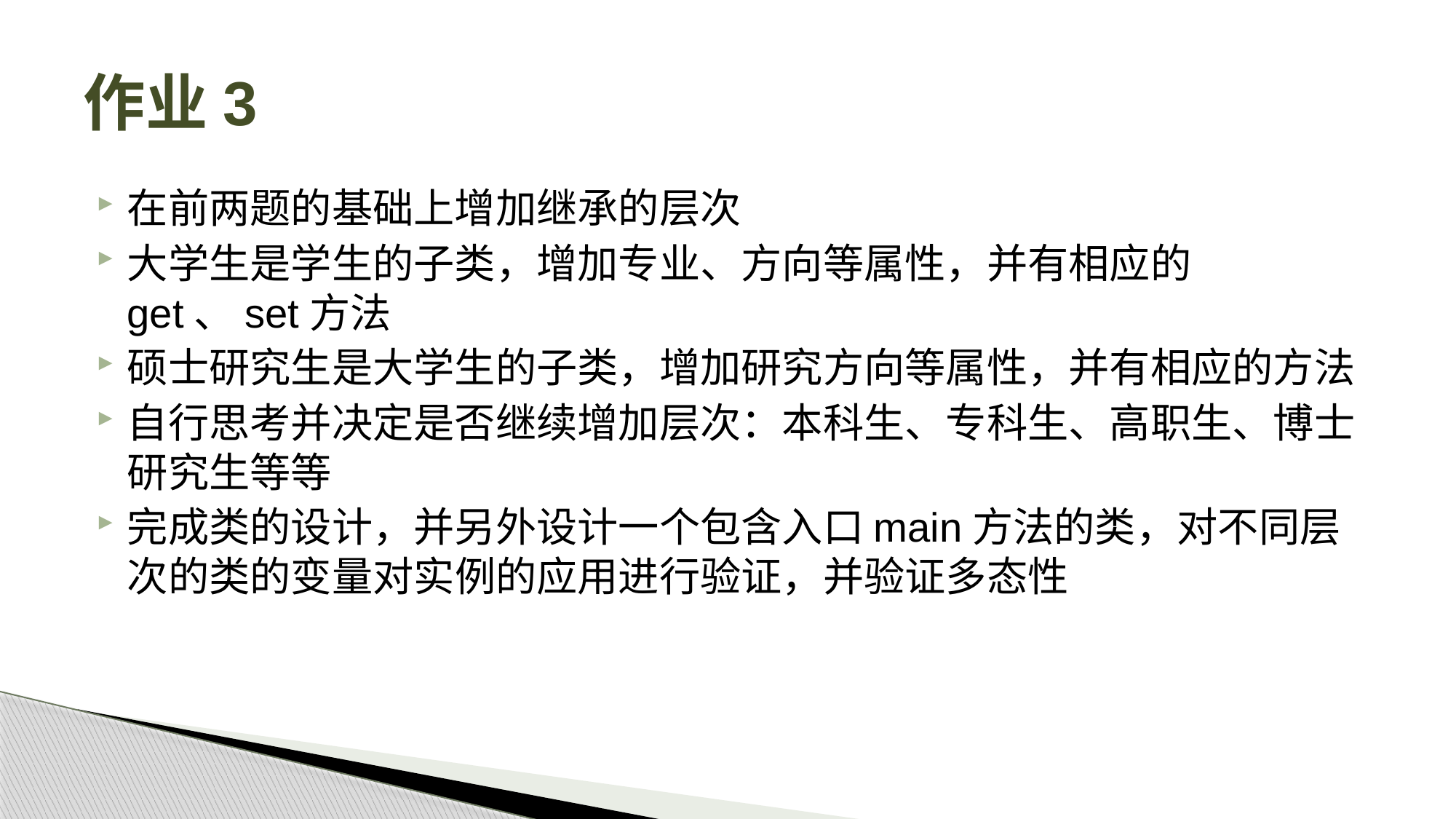

# 作业3
在前两题的基础上增加继承的层次
大学生是学生的子类，增加专业、方向等属性，并有相应的get、set方法
硕士研究生是大学生的子类，增加研究方向等属性，并有相应的方法
自行思考并决定是否继续增加层次：本科生、专科生、高职生、博士研究生等等
完成类的设计，并另外设计一个包含入口main方法的类，对不同层次的类的变量对实例的应用进行验证，并验证多态性